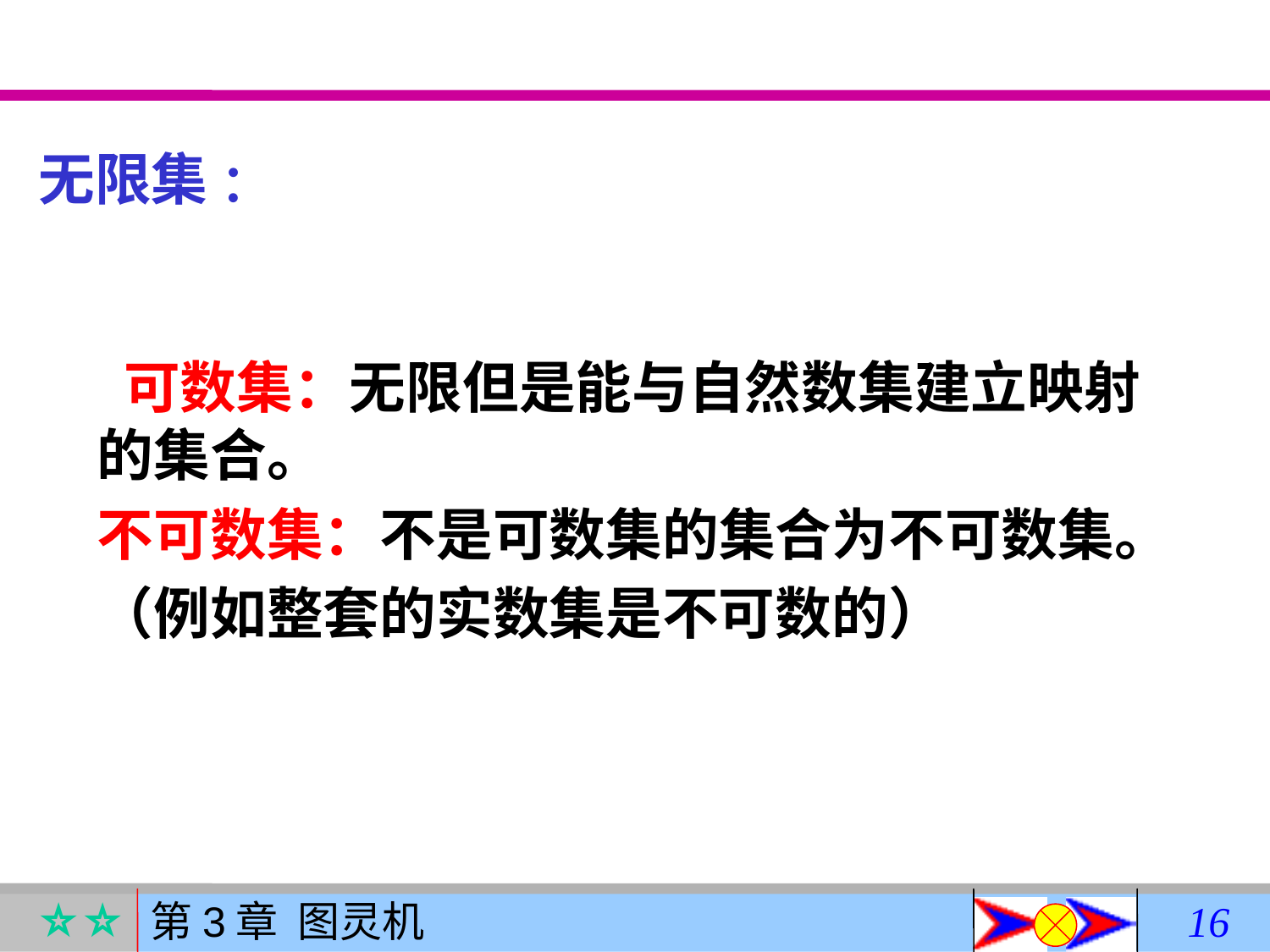

无限集:
 可数集：无限但是能与自然数集建立映射的集合。
不可数集：不是可数集的集合为不可数集。
（例如整套的实数集是不可数的）